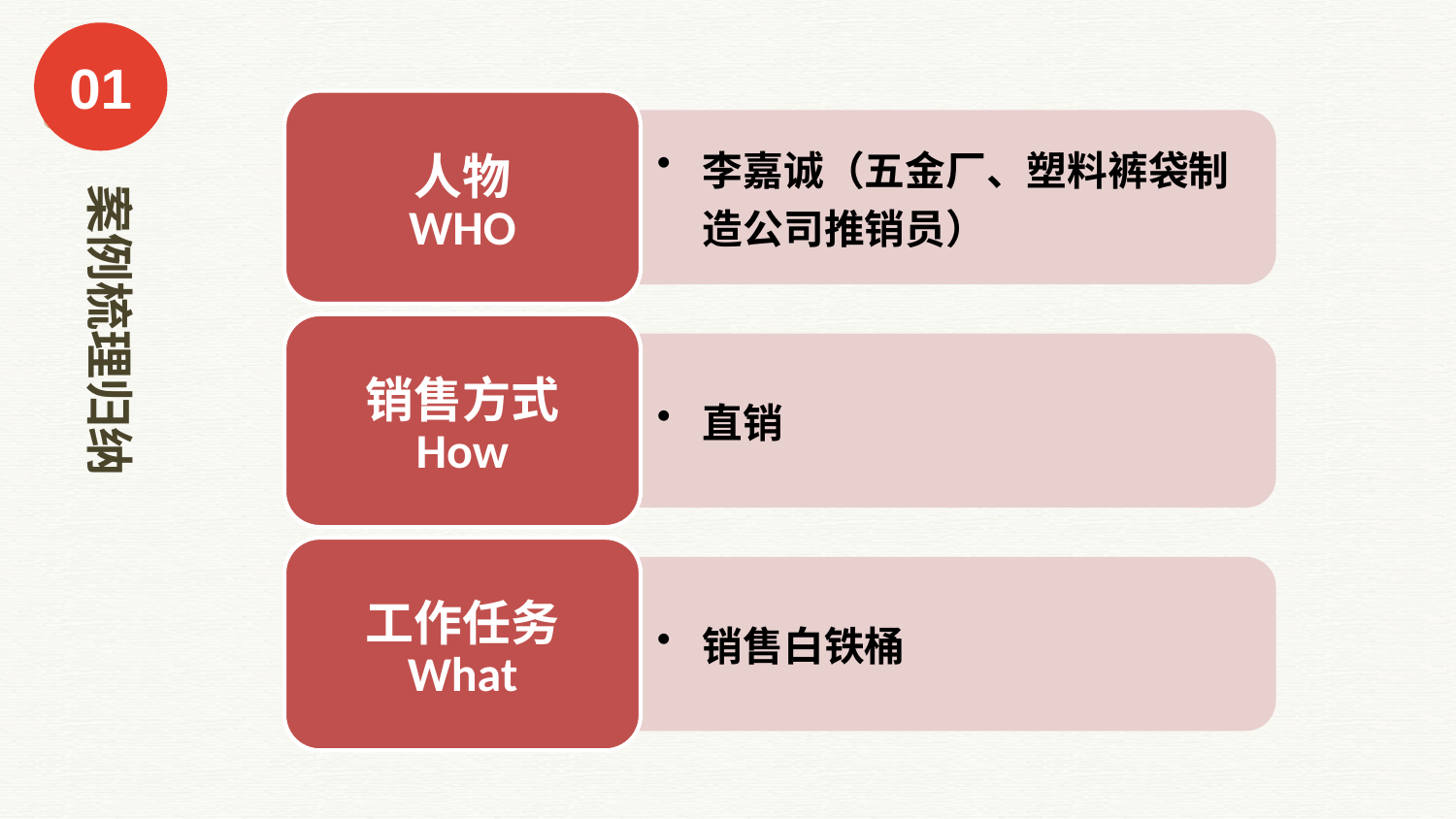

01
人物
WHO
李嘉诚（五金厂、塑料裤袋制造公司推销员）
销售方式
How
直销
销售白铁桶
工作任务
What
案例梳理归纳